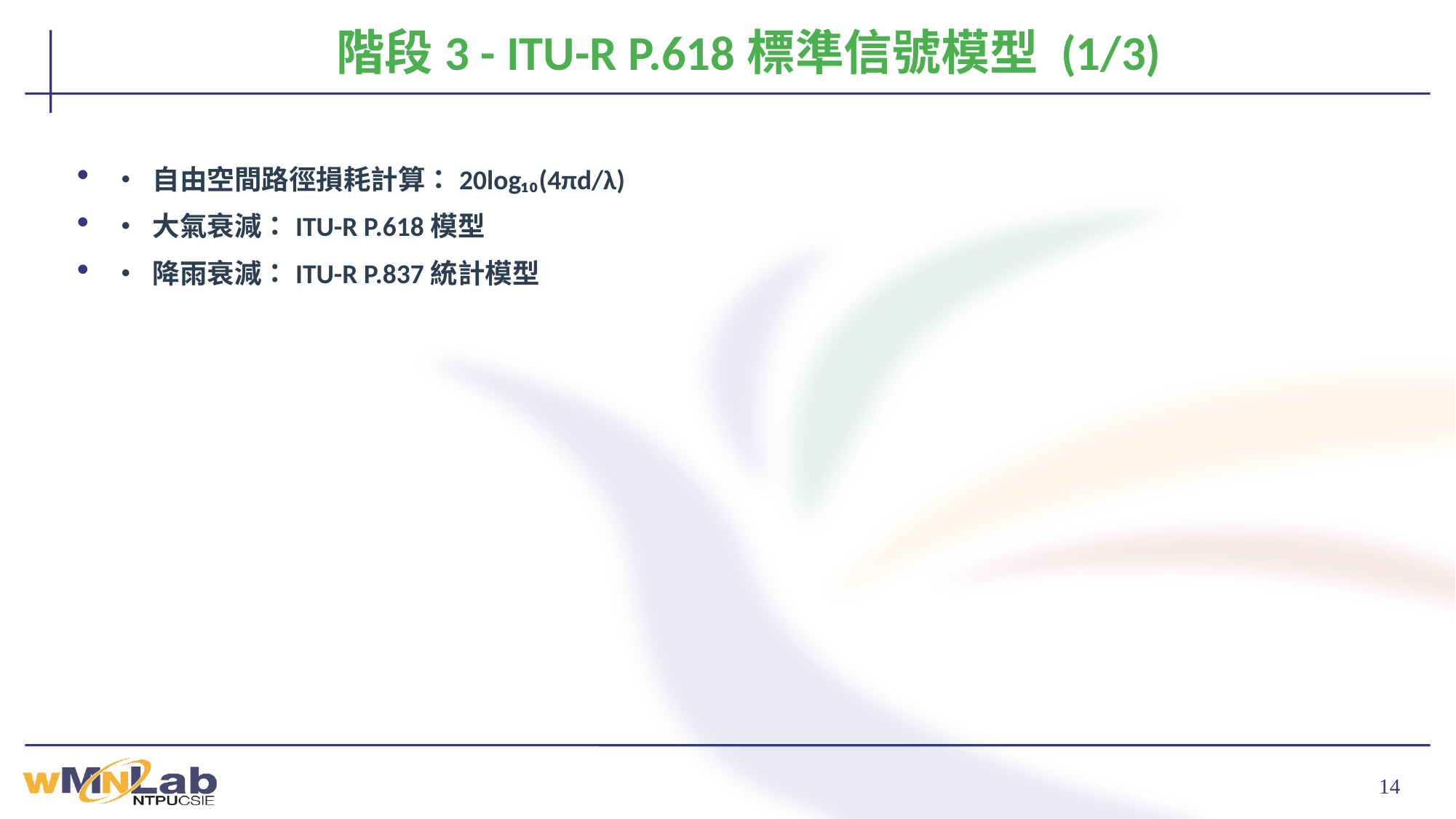

# 階段3 - ITU-R P.618標準信號模型 (1/3)

• 自由空間路徑損耗計算：20log₁₀(4πd/λ)
• 大氣衰減：ITU-R P.618模型
• 降雨衰減：ITU-R P.837統計模型